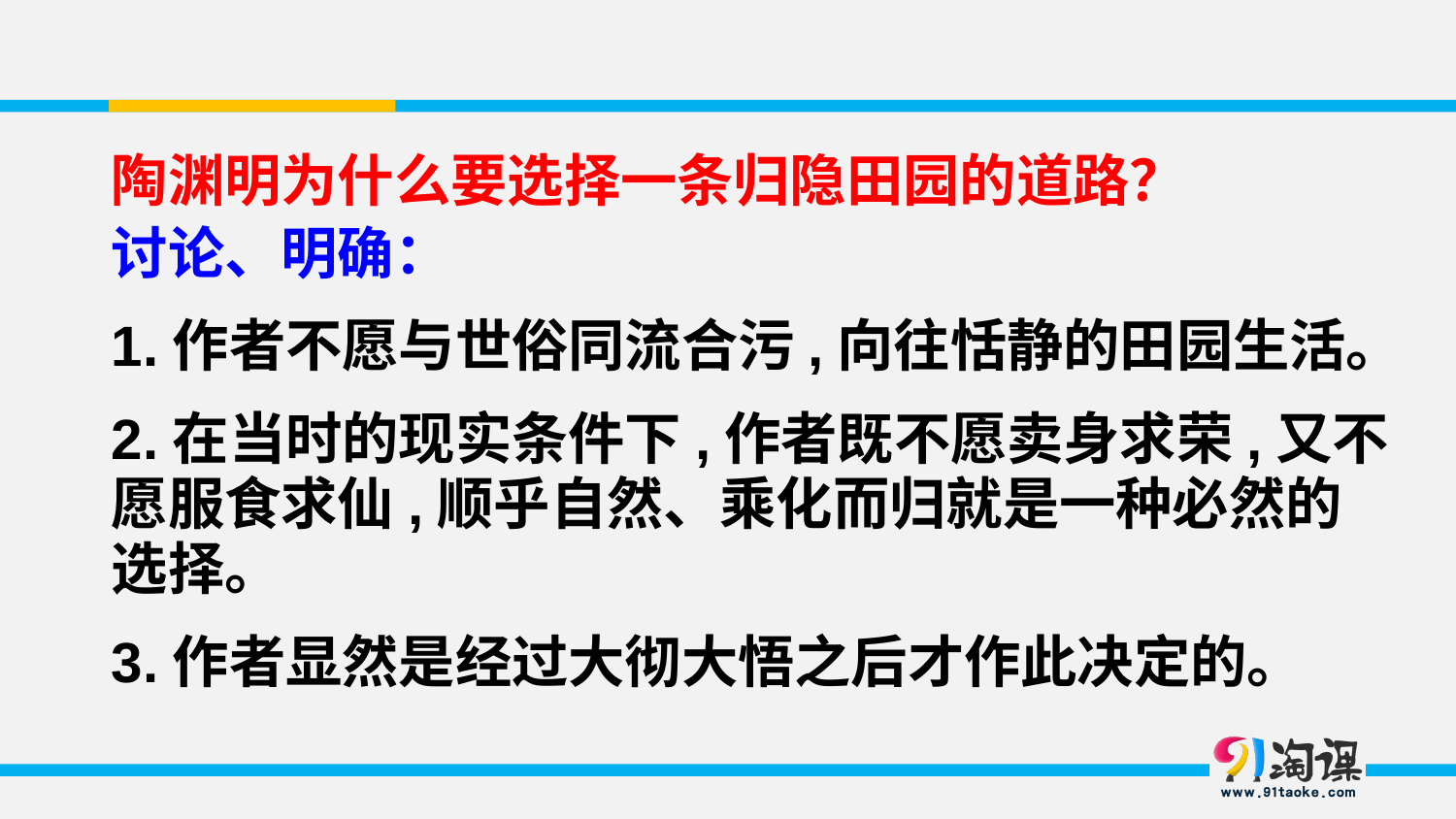

陶渊明为什么要选择一条归隐田园的道路？
讨论、明确：
1.作者不愿与世俗同流合污,向往恬静的田园生活。
2.在当时的现实条件下,作者既不愿卖身求荣,又不愿服食求仙,顺乎自然、乘化而归就是一种必然的选择。
3.作者显然是经过大彻大悟之后才作此决定的。